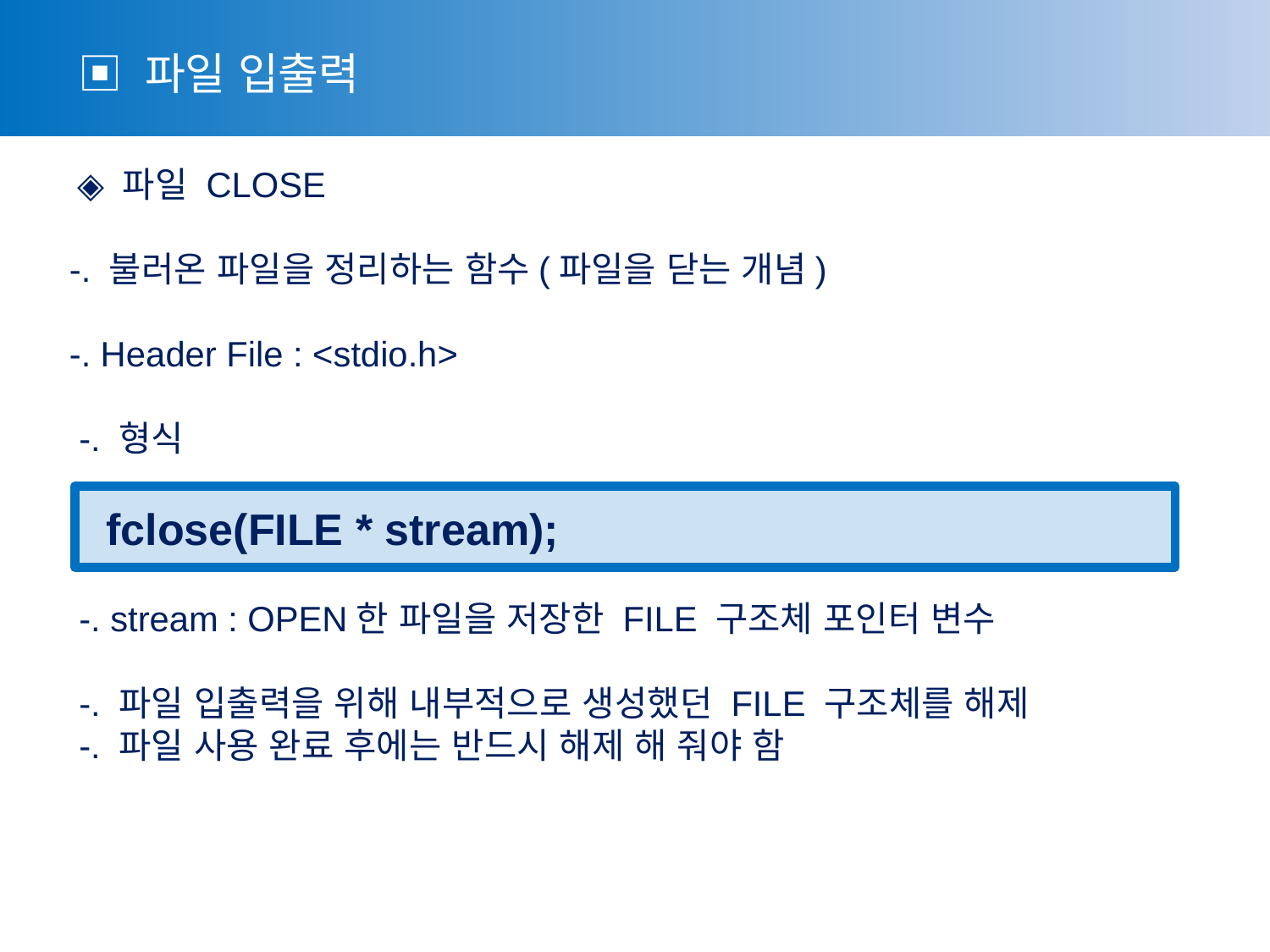

▣ 파일 입출력
 ◈ 파일 CLOSE

-. 불러온 파일을 정리하는 함수(파일을 닫는 개념)

-. Header File : <stdio.h>

 -. 형식

   fclose(FILE * stream);

 -. stream : OPEN한 파일을 저장한 FILE 구조체 포인터 변수

 -. 파일 입출력을 위해 내부적으로 생성했던 FILE 구조체를 해제
 -. 파일 사용 완료 후에는 반드시 해제 해 줘야 함